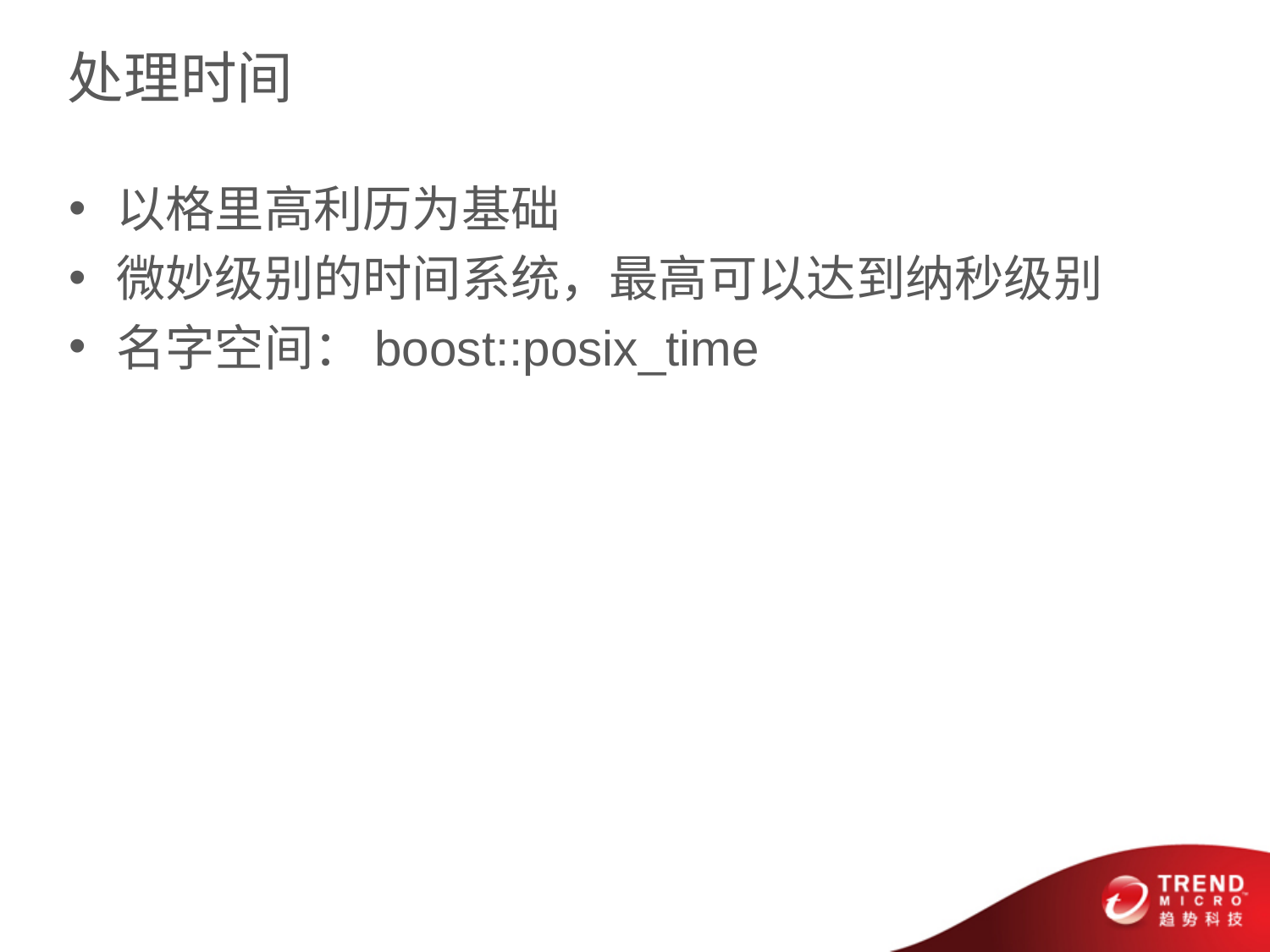

# 处理时间
以格里高利历为基础
微妙级别的时间系统，最高可以达到纳秒级别
名字空间：boost::posix_time